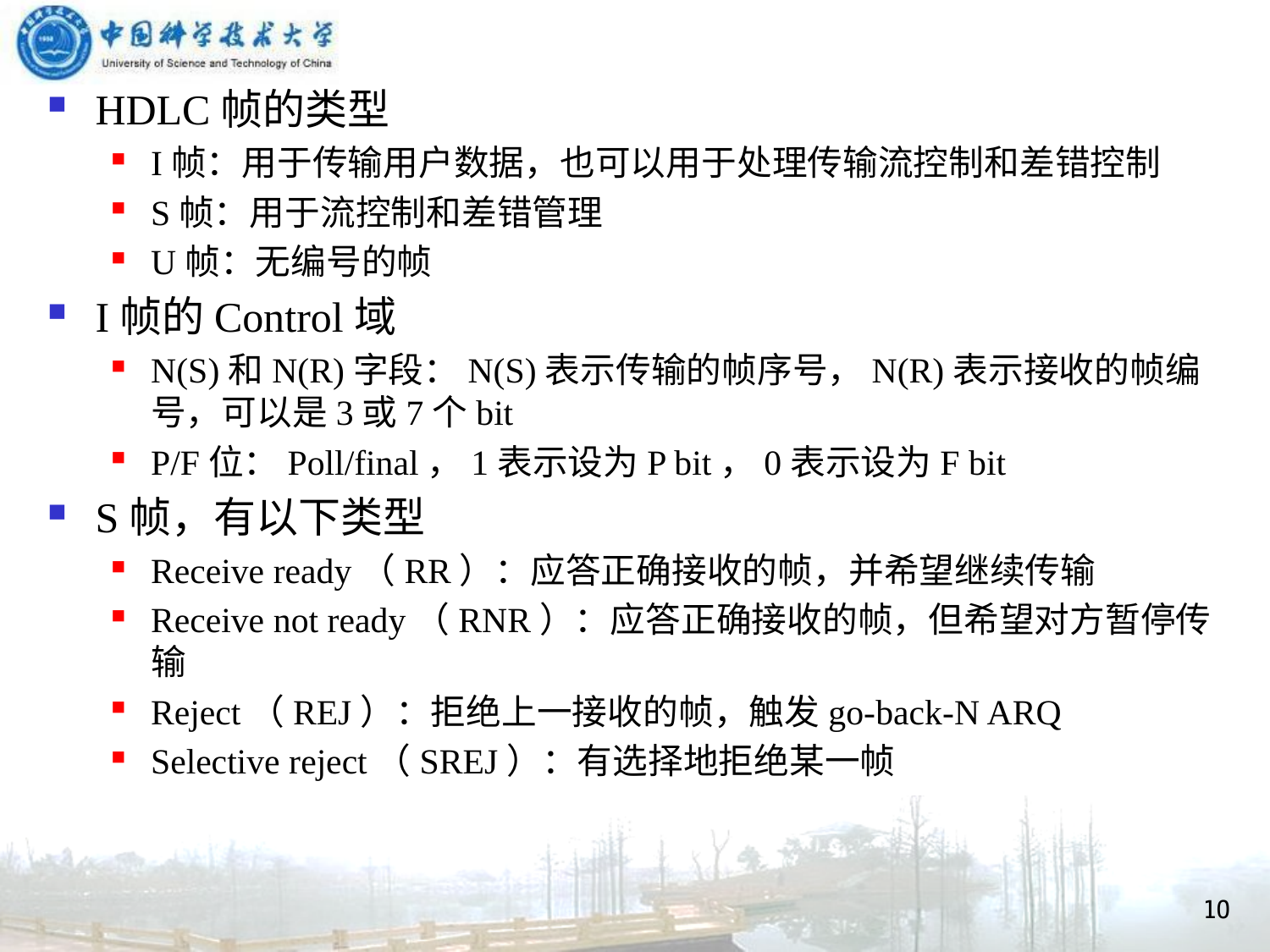

HDLC帧的类型
I帧：用于传输用户数据，也可以用于处理传输流控制和差错控制
S帧：用于流控制和差错管理
U帧：无编号的帧
I帧的Control域
N(S)和N(R)字段：N(S)表示传输的帧序号，N(R)表示接收的帧编号，可以是3或7个bit
P/F位：Poll/final，1表示设为P bit，0表示设为F bit
S帧，有以下类型
Receive ready（RR）：应答正确接收的帧，并希望继续传输
Receive not ready（RNR）：应答正确接收的帧，但希望对方暂停传输
Reject（REJ）：拒绝上一接收的帧，触发go-back-N ARQ
Selective reject（SREJ）：有选择地拒绝某一帧
10